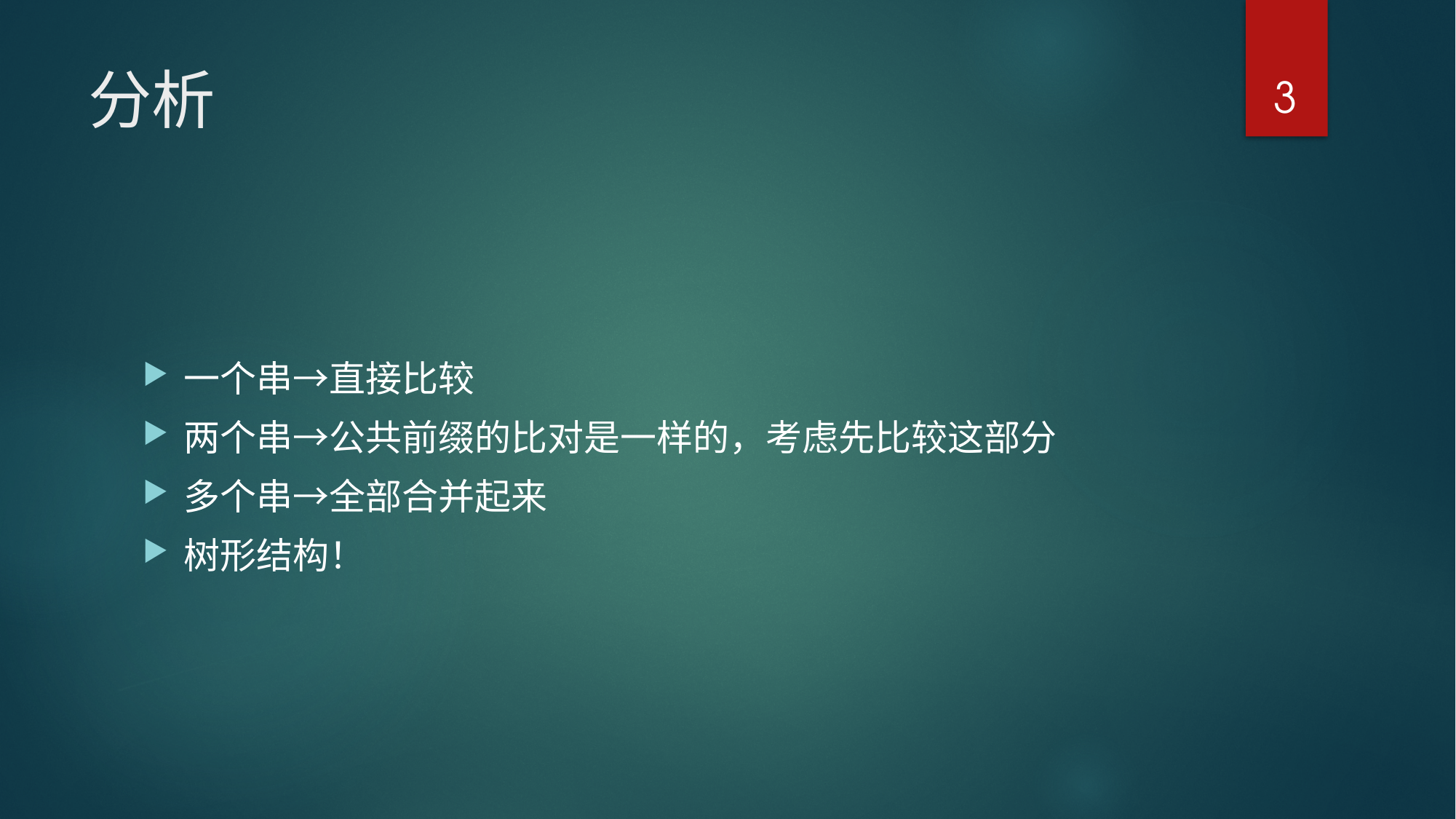

3
# 分析
一个串→直接比较
两个串→公共前缀的比对是一样的，考虑先比较这部分
多个串→全部合并起来
树形结构！